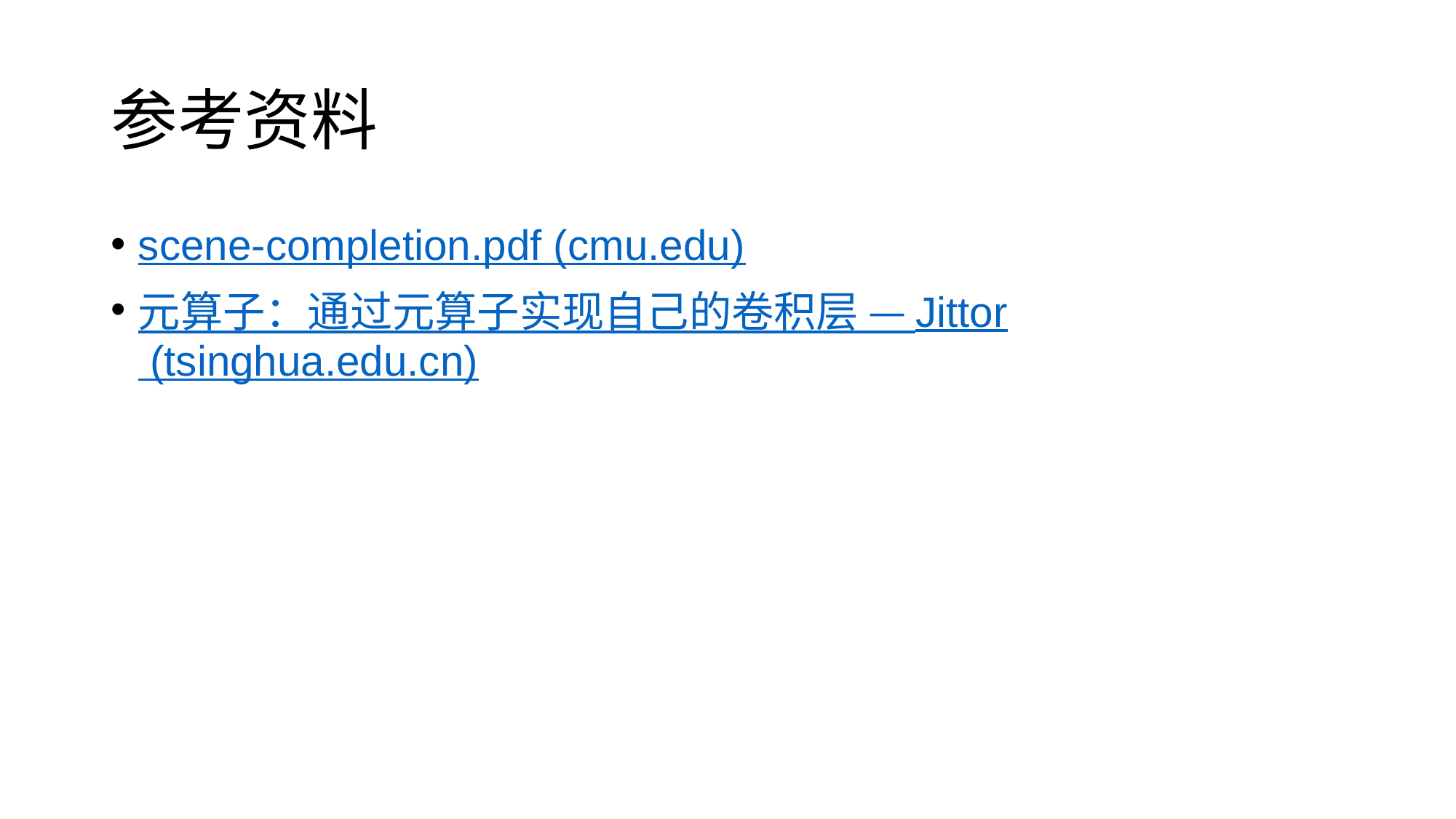

# 参考资料
scene-completion.pdf (cmu.edu)
元算子：通过元算子实现自己的卷积层 — Jittor (tsinghua.edu.cn)